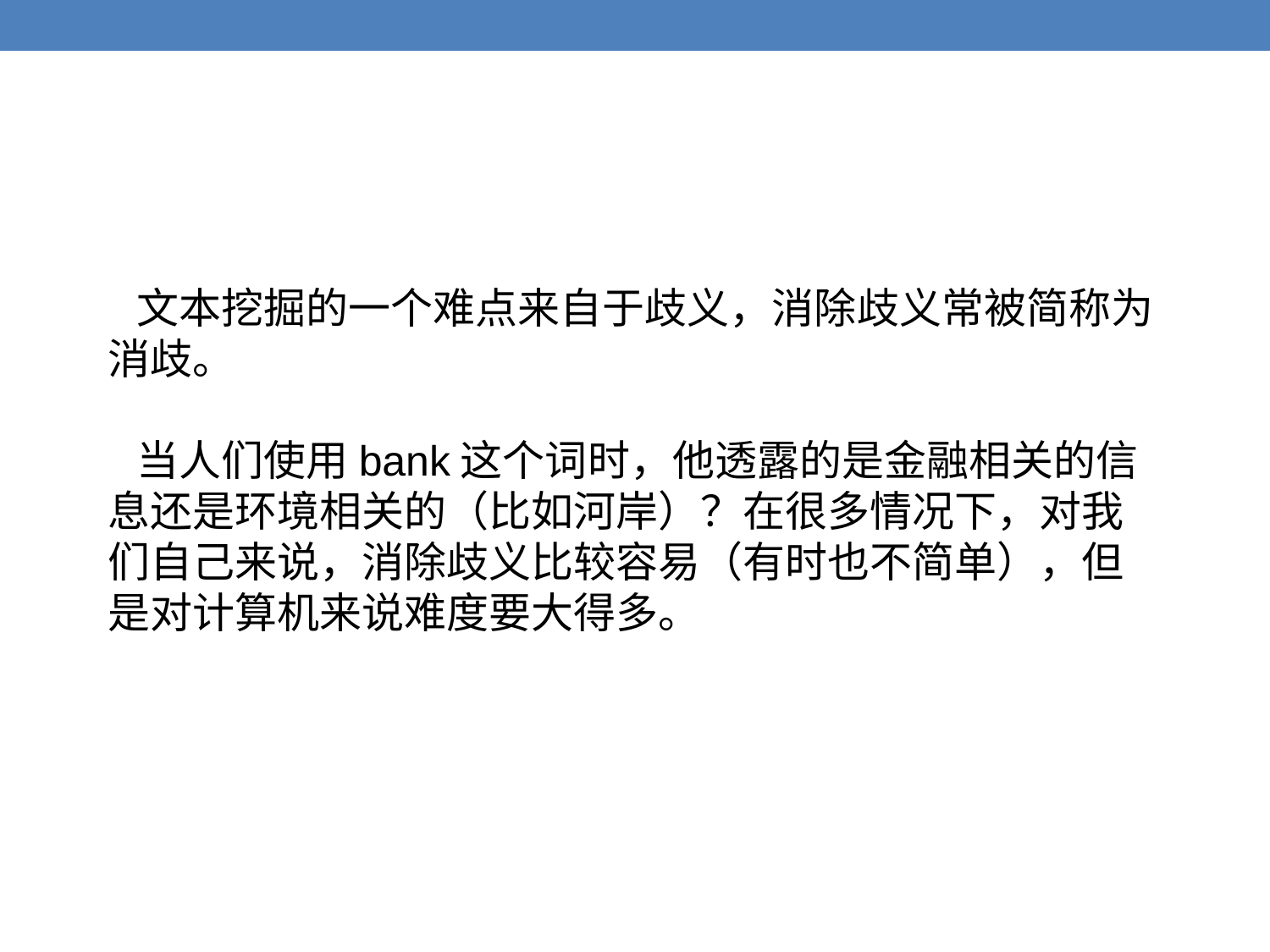

文本挖掘的一个难点来自于歧义，消除歧义常被简称为消歧。

  当人们使用bank这个词时，他透露的是金融相关的信息还是环境相关的（比如河岸）？在很多情况下，对我们自己来说，消除歧义比较容易（有时也不简单），但是对计算机来说难度要大得多。